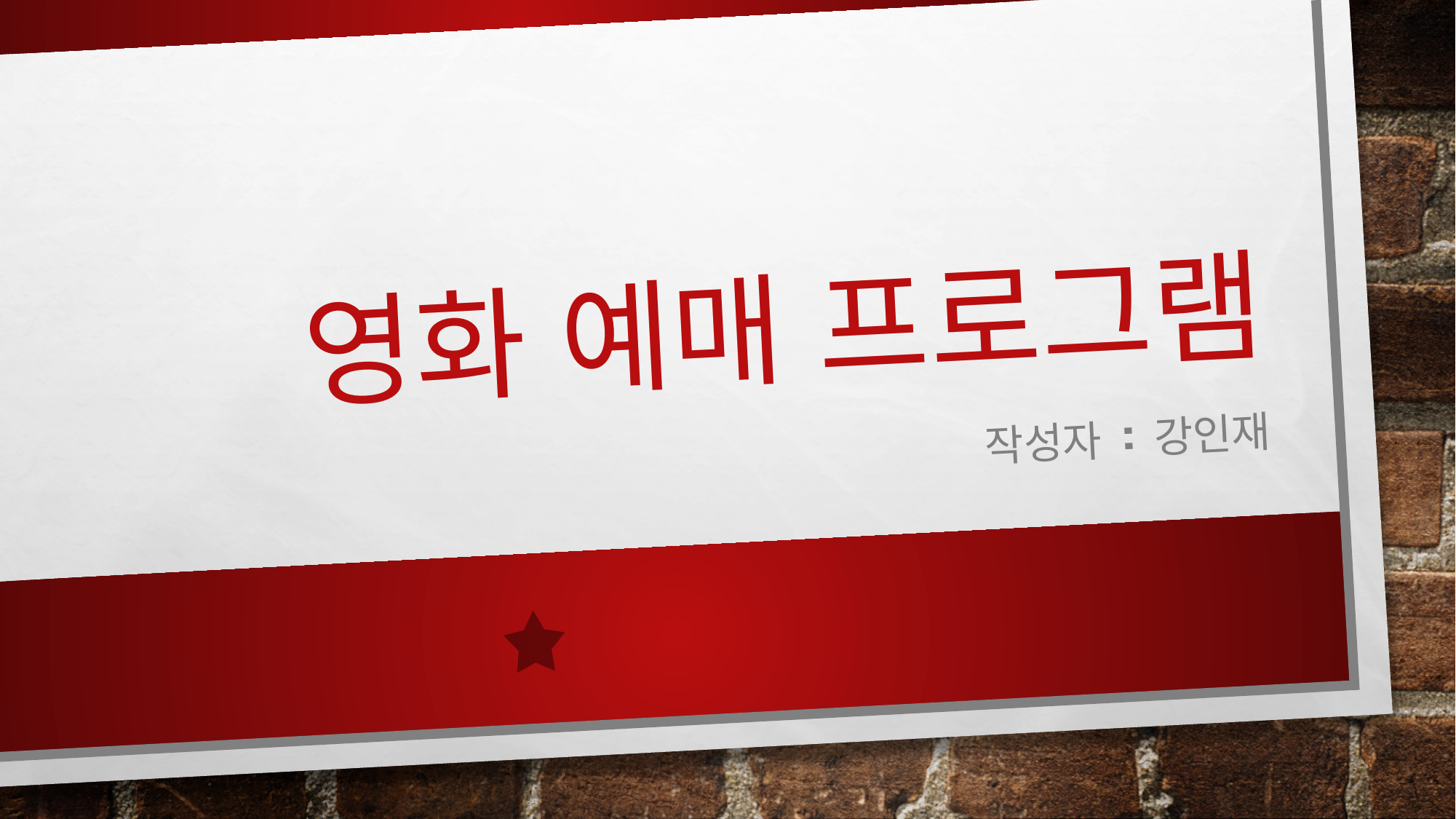

# 영화 예매 프로그램
작성자 : 강인재